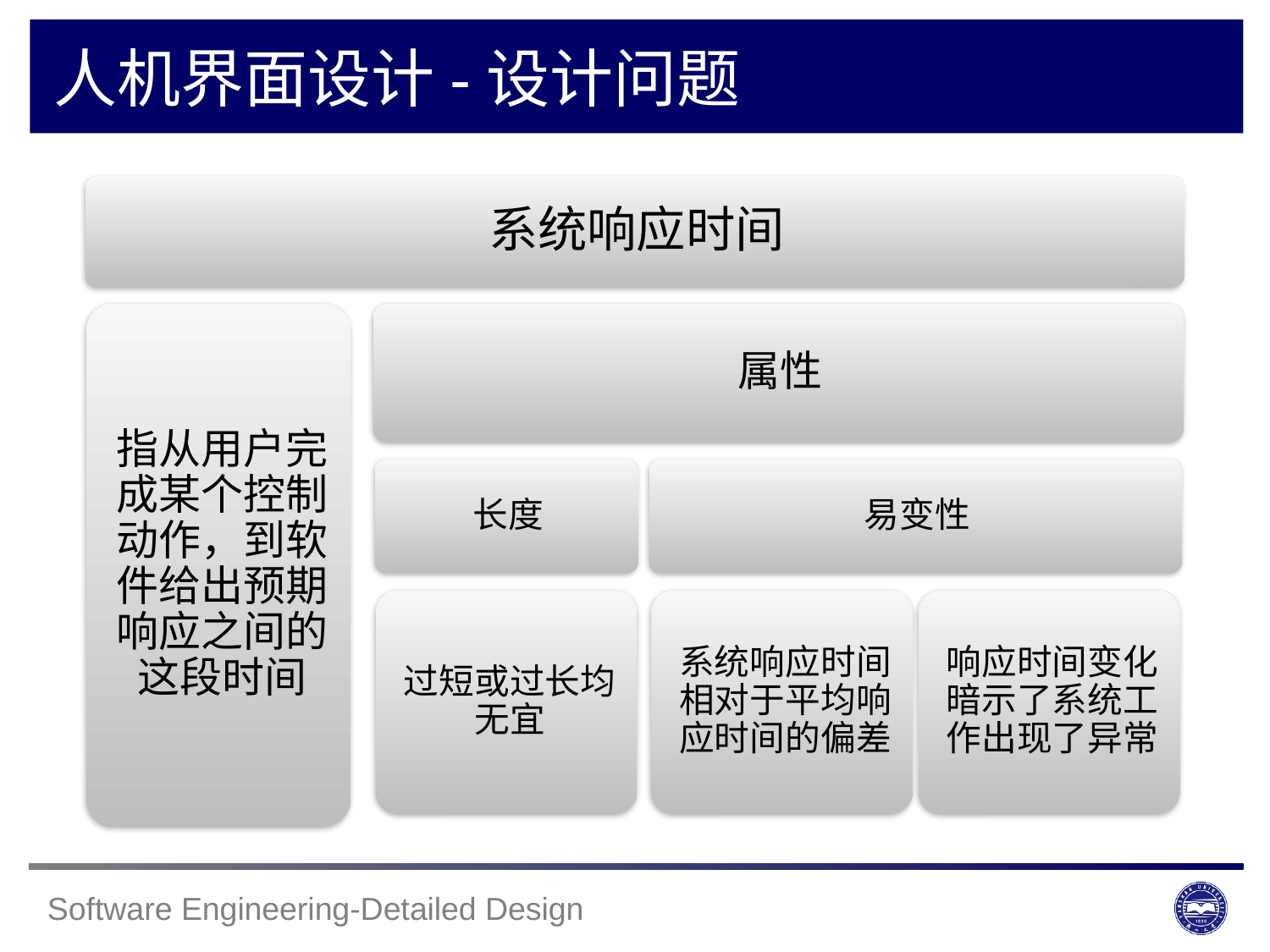

人机界面设计-设计问题
系统响应时间
指从用户完成某个控制动作，到软件给出预期响应之间的这段时间
属性
长度
过短或过长均无宜
易变性
系统响应时间相对于平均响应时间的偏差
响应时间变化暗示了系统工作出现了异常